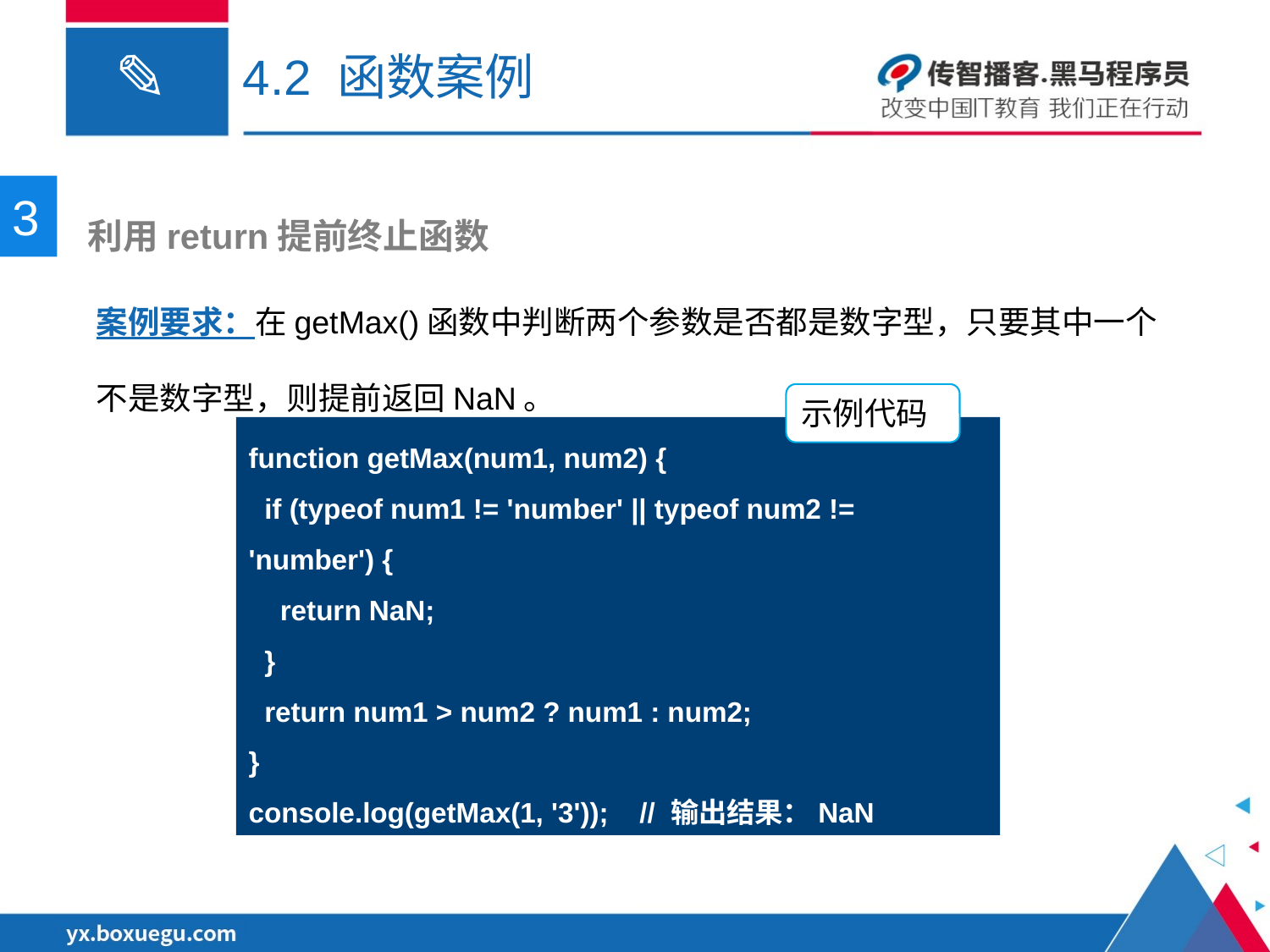

# 4.2 函数案例

3
  利用return提前终止函数
案例要求：在getMax()函数中判断两个参数是否都是数字型，只要其中一个不是数字型，则提前返回NaN。
示例代码
function getMax(num1, num2) {
  if (typeof num1 != 'number' || typeof num2 != 'number') {
    return NaN;
  }
  return num1 > num2 ? num1 : num2;
}
console.log(getMax(1, '3'));    // 输出结果：NaN